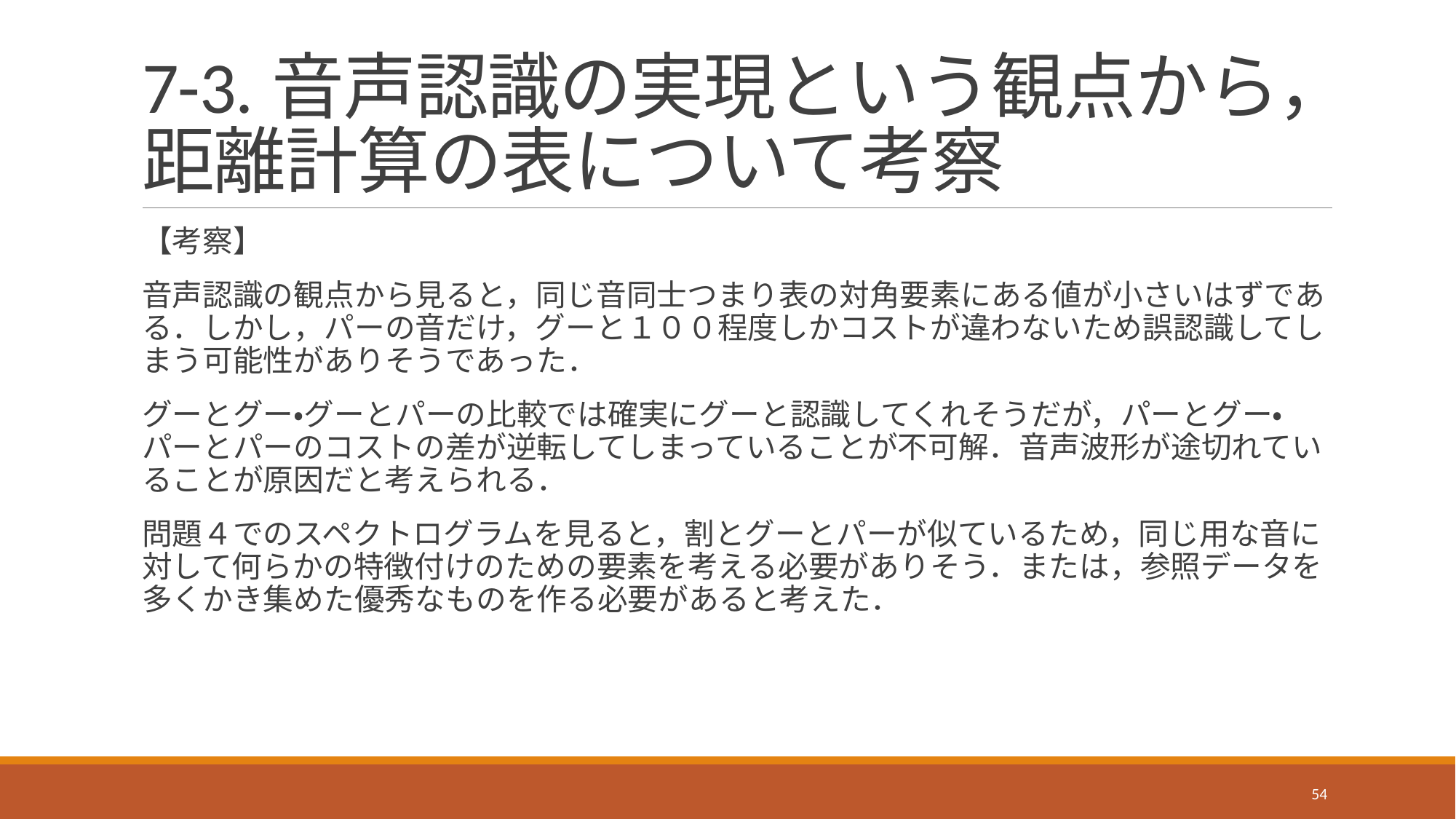

# 7-3.音声認識の実現という観点から，距離計算の表について考察
【考察】
音声認識の観点から見ると，同じ音同士つまり表の対角要素にある値が小さいはずである．しかし，パーの音だけ，グーと１００程度しかコストが違わないため誤認識してしまう可能性がありそうであった．
グーとグー・グーとパーの比較では確実にグーと認識してくれそうだが，パーとグー・パーとパーのコストの差が逆転してしまっていることが不可解．音声波形が途切れていることが原因だと考えられる．
問題４でのスペクトログラムを見ると，割とグーとパーが似ているため，同じ用な音に対して何らかの特徴付けのための要素を考える必要がありそう．または，参照データを多くかき集めた優秀なものを作る必要があると考えた．
54